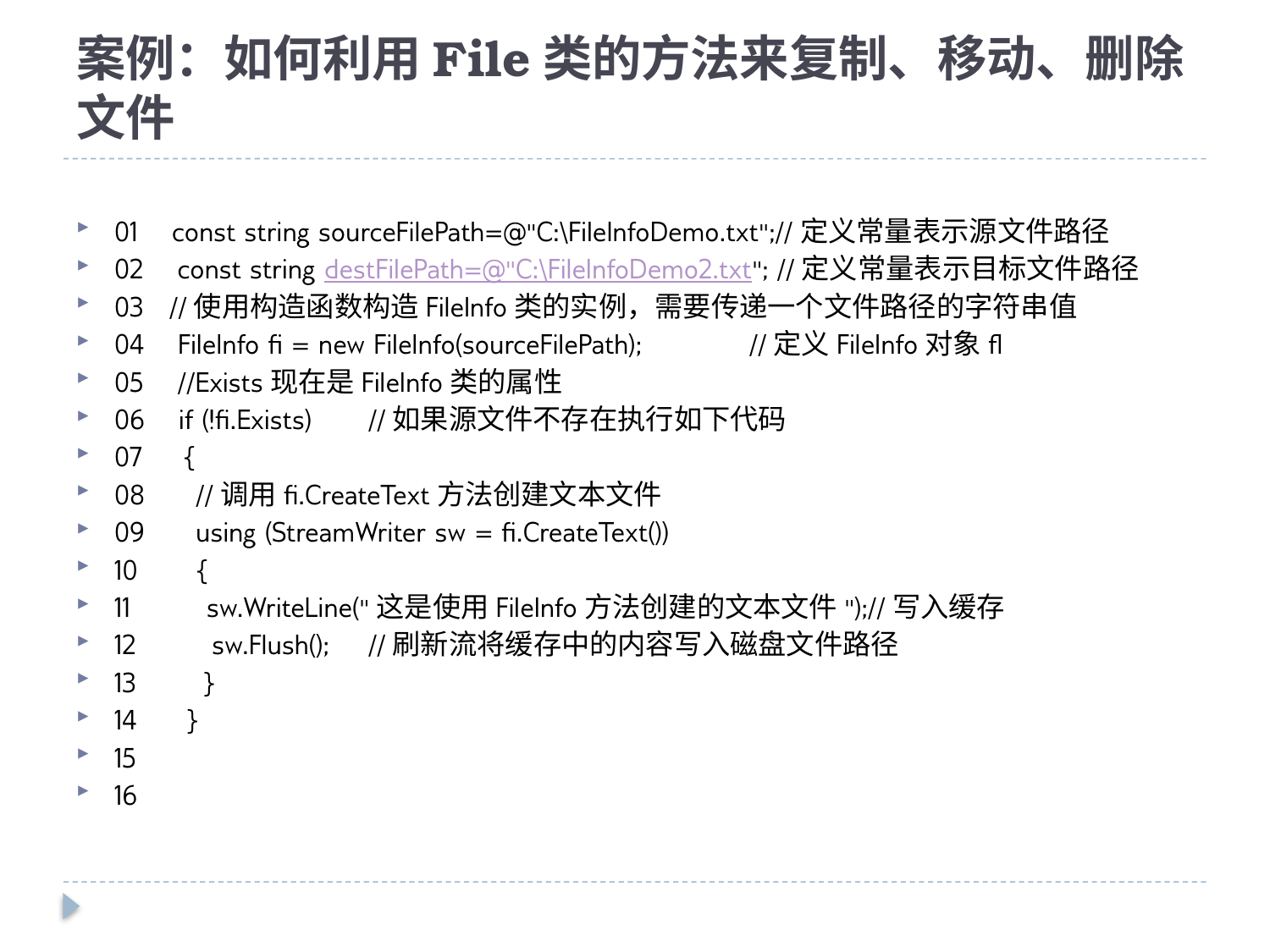

# 案例：如何利用File类的方法来复制、移动、删除文件

01    const string sourceFilePath=@"C:\FileInfoDemo.txt";//定义常量表示源文件路径
02    const string destFilePath=@"C:\FileInfoDemo2.txt"; //定义常量表示目标文件路径
03   //使用构造函数构造FileInfo类的实例，需要传递一个文件路径的字符串值
04    FileInfo fi = new FileInfo(sourceFilePath);	//定义FileInfo对象fl
05    //Exists现在是FileInfo类的属性
06    if (!fi.Exists)	//如果源文件不存在执行如下代码
07     {
08      //调用fi.CreateText方法创建文本文件
09      using (StreamWriter sw = fi.CreateText())
10       {
11         sw.WriteLine("这是使用FileInfo方法创建的文本文件");//写入缓存
12         sw.Flush();	//刷新流将缓存中的内容写入磁盘文件路径
13        }
14      }
15
16